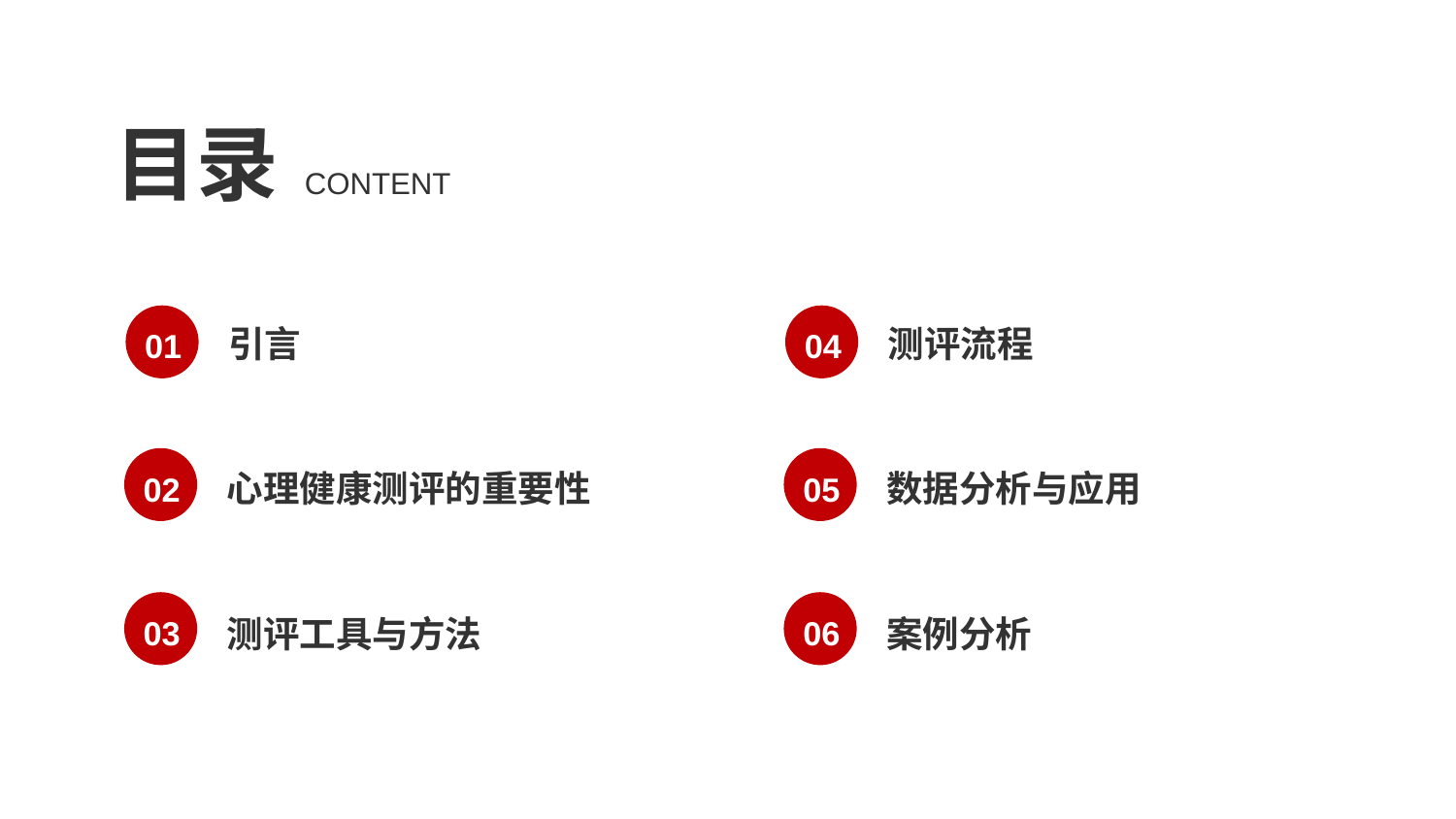

目录
CONTENT
引言
测评流程
01
04

心理健康测评的重要性
数据分析与应用
02
05

测评工具与方法
案例分析
03
06